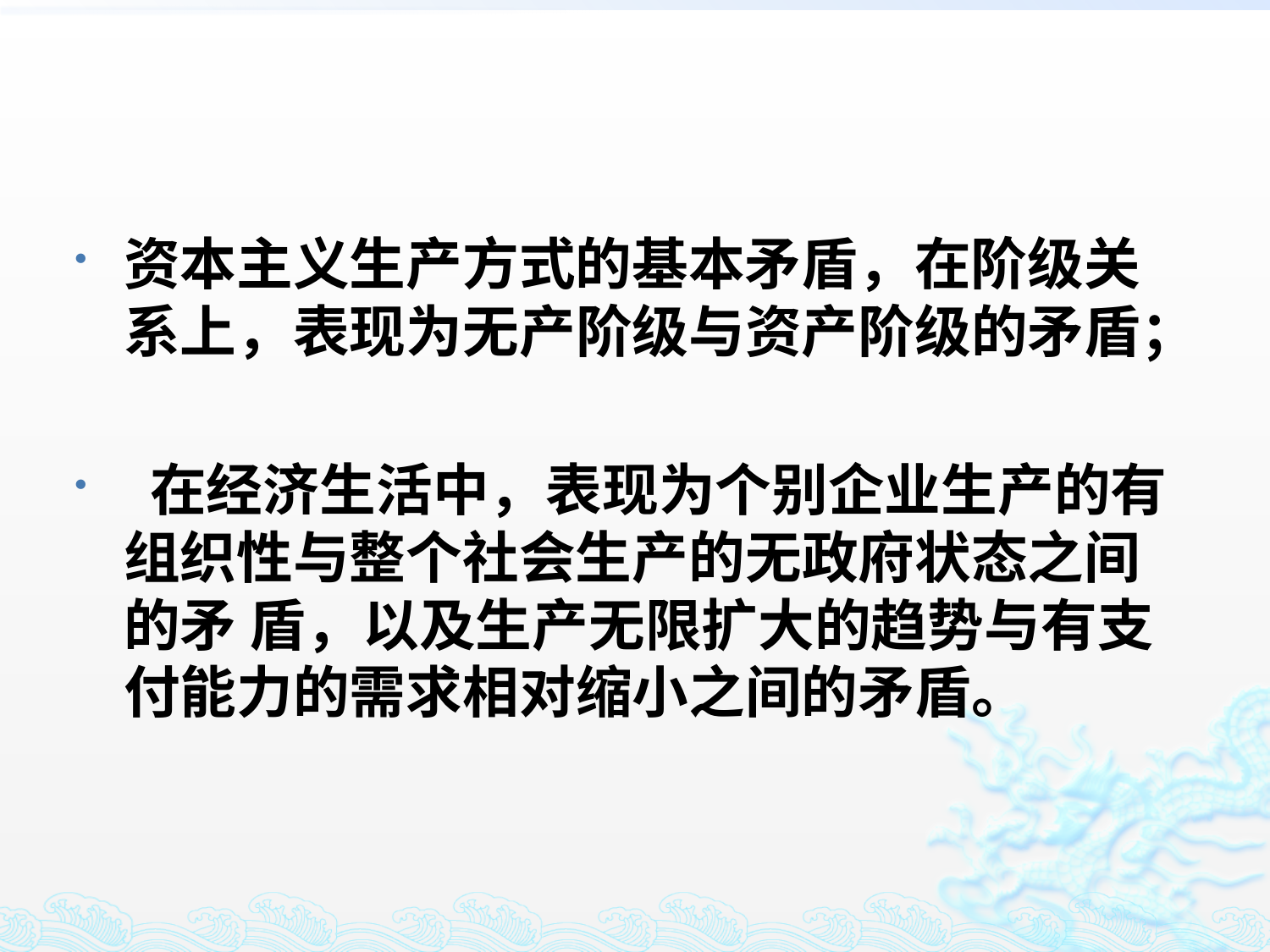

资本主义生产方式的基本矛盾，在阶级关系上，表现为无产阶级与资产阶级的矛盾；

 在经济生活中，表现为个别企业生产的有组织性与整个社会生产的无政府状态之间的矛 盾，以及生产无限扩大的趋势与有支付能力的需求相对缩小之间的矛盾。